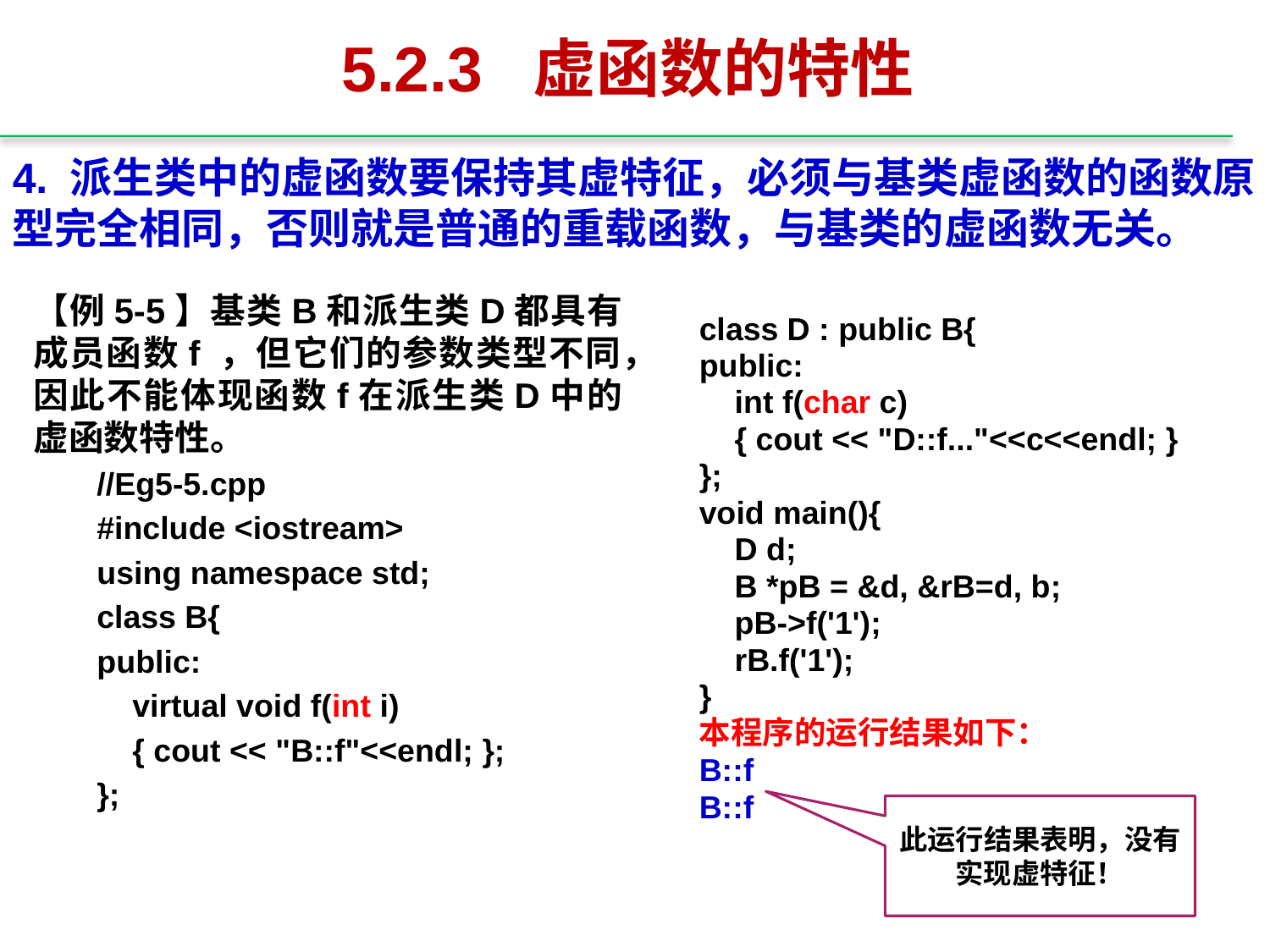

# 5.2.3  虚函数的特性
4. 派生类中的虚函数要保持其虚特征，必须与基类虚函数的函数原型完全相同，否则就是普通的重载函数，与基类的虚函数无关。
【例5-5】基类B和派生类D都具有成员函数f ，但它们的参数类型不同，因此不能体现函数f在派生类D中的虚函数特性。
//Eg5-5.cpp
#include <iostream>
using namespace std;
class B{
public:
    virtual void f(int i)
    { cout << "B::f"<<endl; };
};

class D : public B{
public:
    int f(char c)
    { cout << "D::f..."<<c<<endl; }
};
void main(){
    D d;
    B *pB = &d, &rB=d, b;
    pB->f('1');
    rB.f('1');
}
本程序的运行结果如下：
B::f
B::f
此运行结果表明，没有实现虚特征！